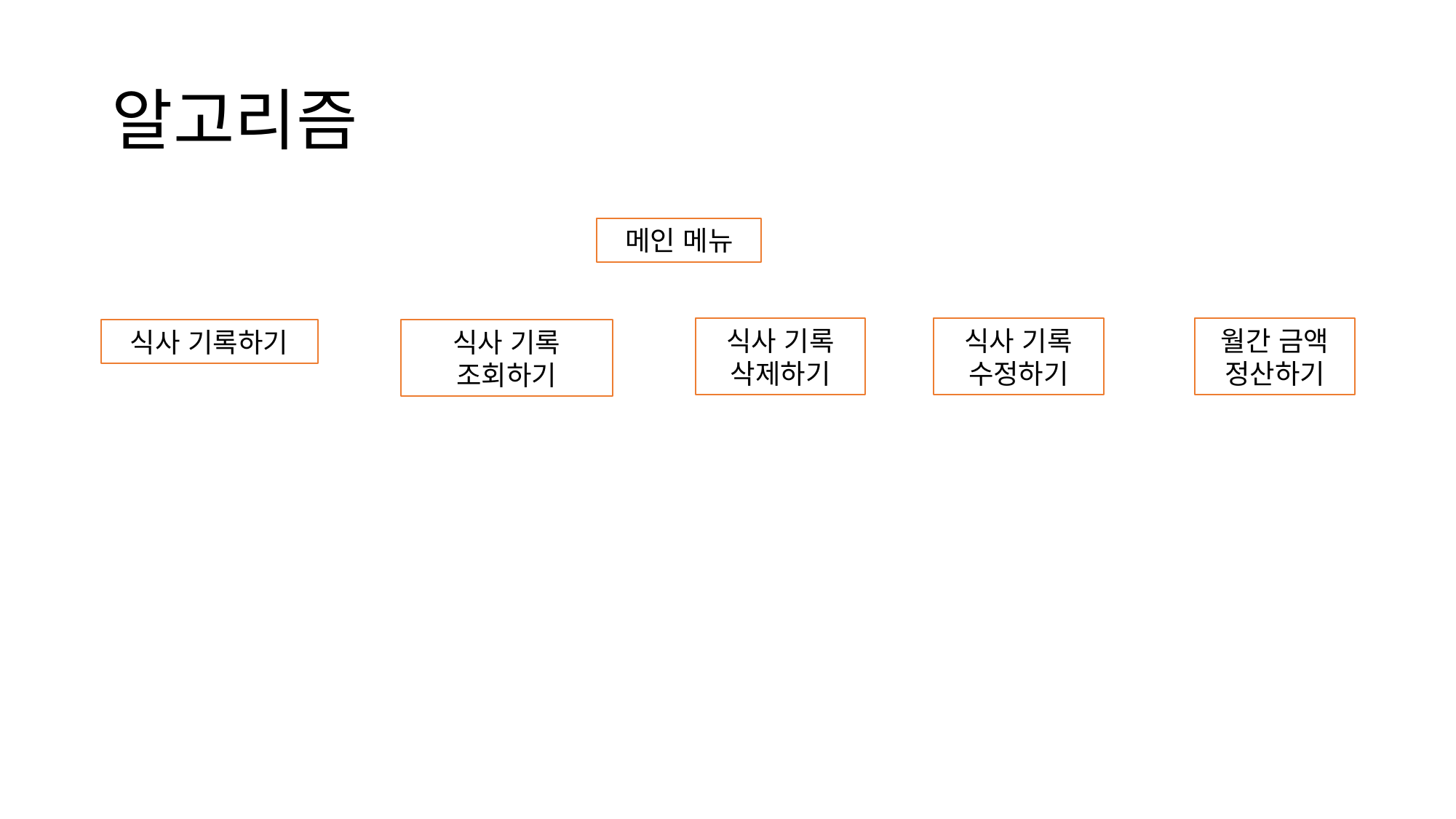

# 알고리즘
메인 메뉴
월간 금액 정산하기
식사 기록 수정하기
식사 기록 삭제하기
식사 기록 조회하기
식사 기록하기